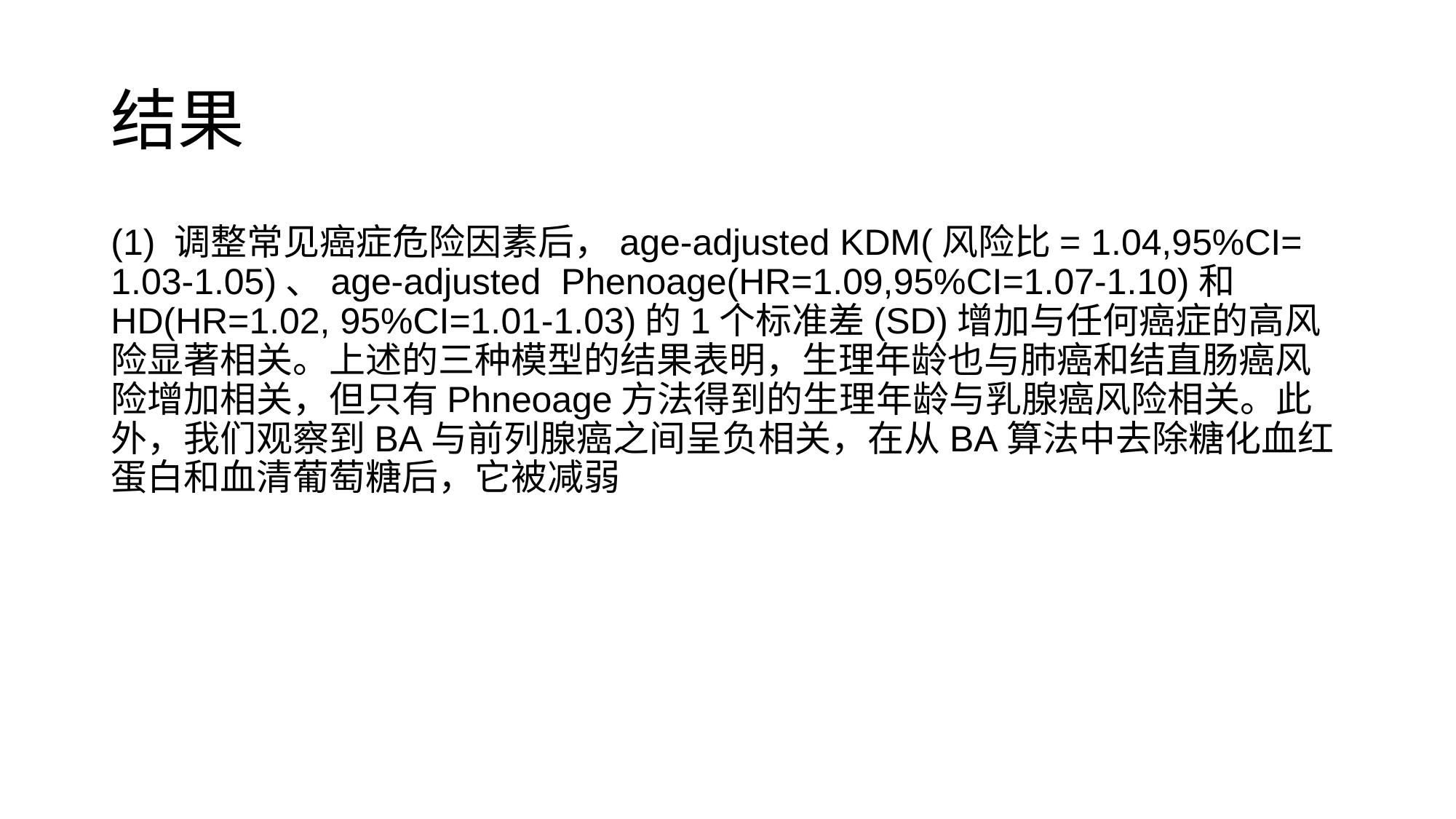

# 结果
(1) 调整常见癌症危险因素后，age-adjusted KDM(风险比= 1.04,95%CI= 1.03-1.05)、age-adjusted  Phenoage(HR=1.09,95%CI=1.07-1.10)和HD(HR=1.02, 95%CI=1.01-1.03)的1个标准差(SD)增加与任何癌症的高风险显著相关。上述的三种模型的结果表明，生理年龄也与肺癌和结直肠癌风险增加相关，但只有Phneoage方法得到的生理年龄与乳腺癌风险相关。此外，我们观察到BA与前列腺癌之间呈负相关，在从BA算法中去除糖化血红蛋白和血清葡萄糖后，它被减弱